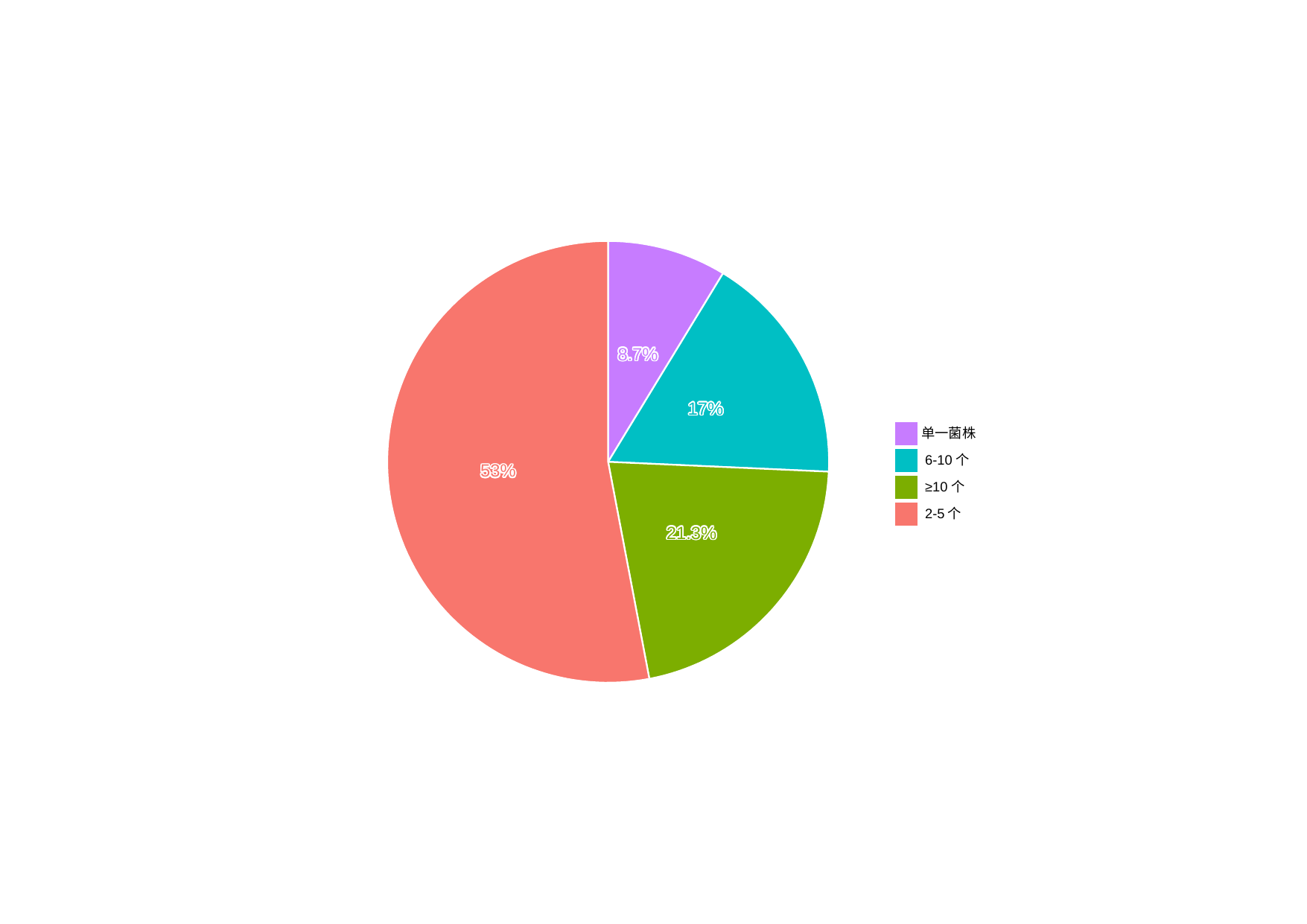

8.7%
8.7%
8.7%
8.7%
8.7%
8.7%
8.7%
8.7%
8.7%
8.7%
8.7%
8.7%
8.7%
8.7%
8.7%
8.7%
8.7%
17%
17%
17%
17%
17%
17%
17%
17%
17%
17%
17%
17%
17%
17%
17%
17%
17%

单一菌株

6-10个

53%
53%
53%
53%
53%
53%
53%
53%
53%
53%
53%
53%
53%
53%
53%
53%
53%

≥10个

2-5个
21.3%
21.3%
21.3%
21.3%
21.3%
21.3%
21.3%
21.3%
21.3%
21.3%
21.3%
21.3%
21.3%
21.3%
21.3%
21.3%
21.3%